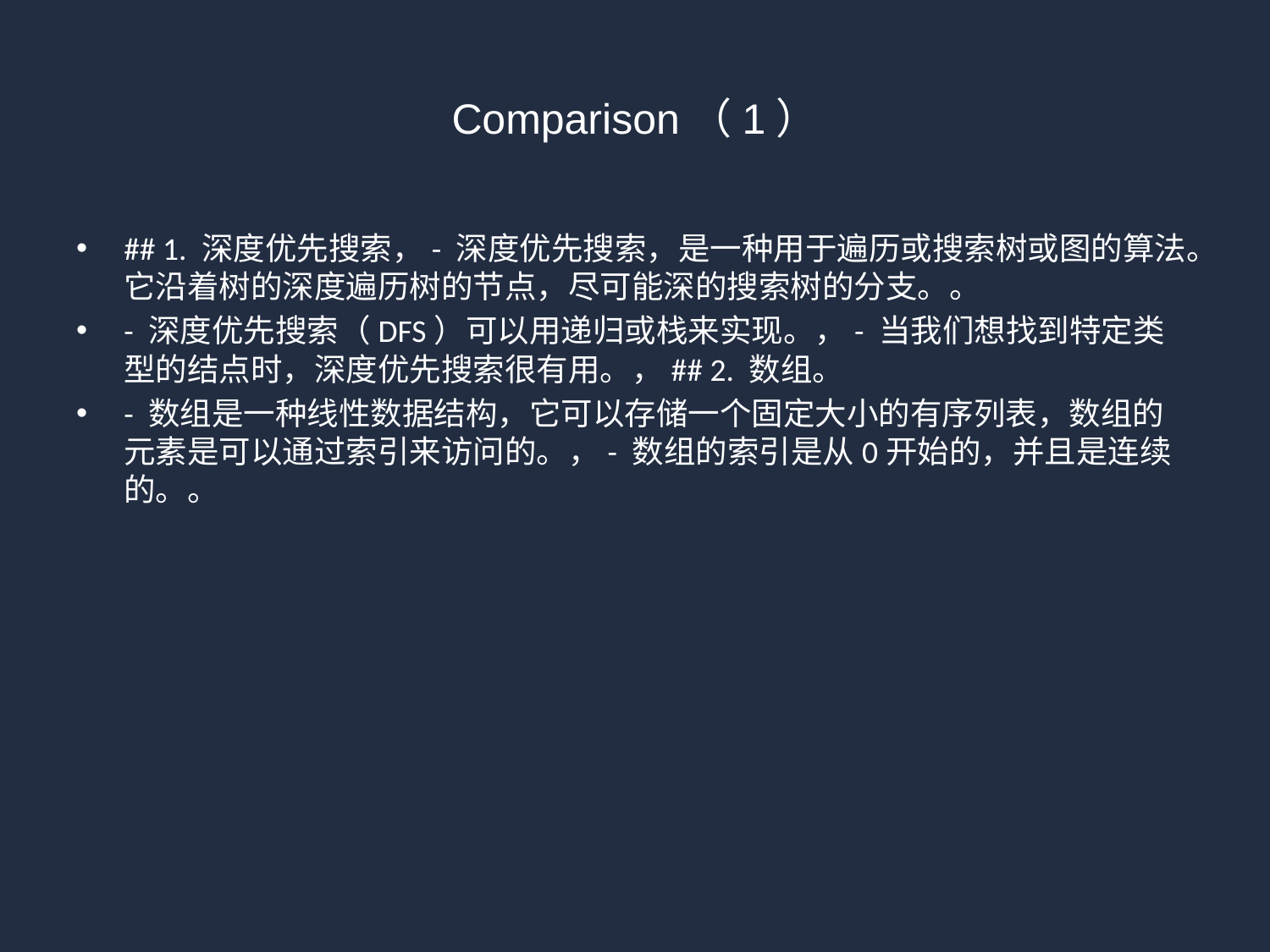

# Comparison（1）
## 1. 深度优先搜索，- 深度优先搜索，是一种用于遍历或搜索树或图的算法。它沿着树的深度遍历树的节点，尽可能深的搜索树的分支。。
- 深度优先搜索（DFS）可以用递归或栈来实现。，- 当我们想找到特定类型的结点时，深度优先搜索很有用。，## 2. 数组。
- 数组是一种线性数据结构，它可以存储一个固定大小的有序列表，数组的元素是可以通过索引来访问的。，- 数组的索引是从0开始的，并且是连续的。。